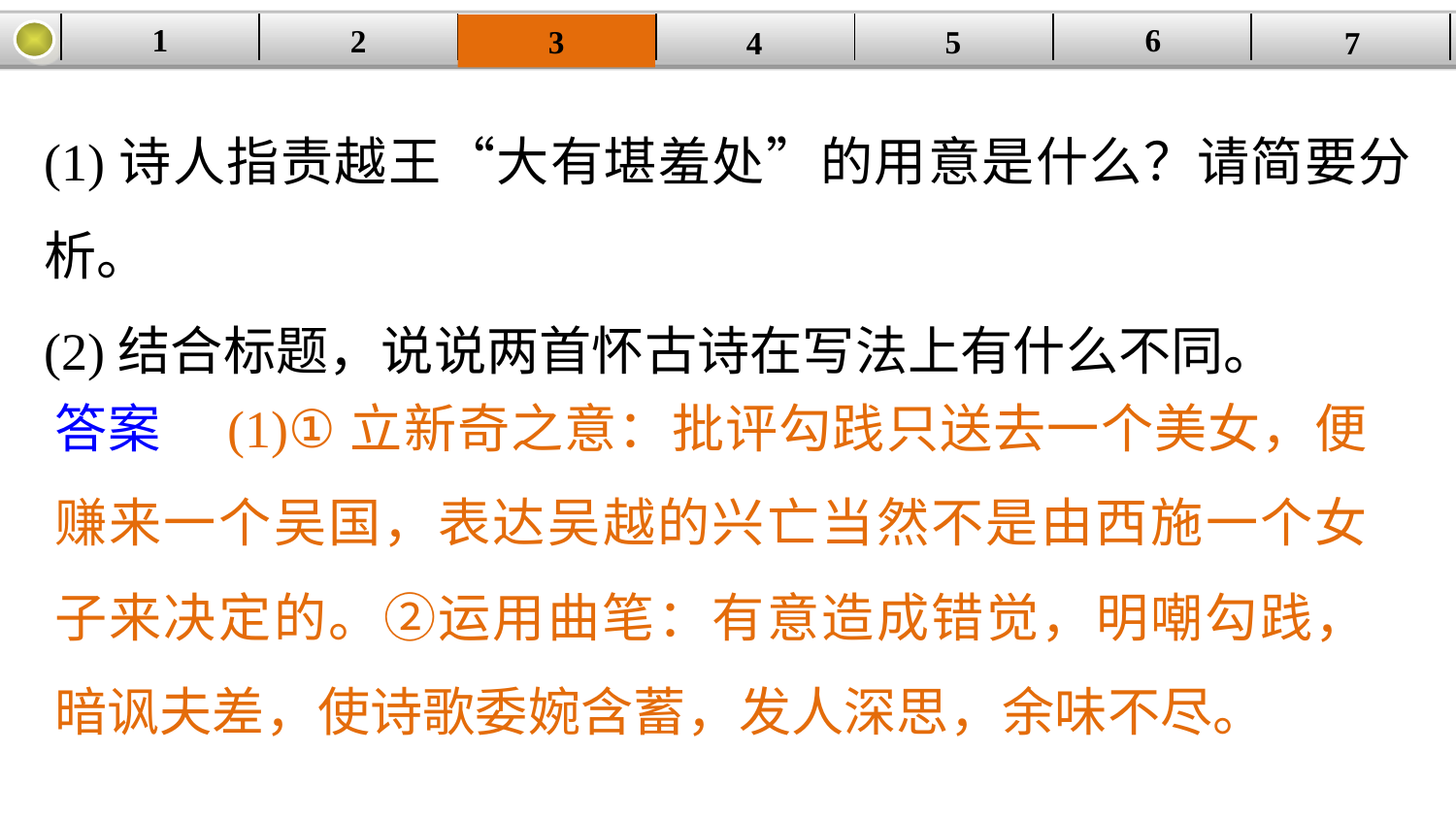

1
6
2
|  |  |  |  |  |  |  |
| --- | --- | --- | --- | --- | --- | --- |
3
5
7
4

(1)诗人指责越王“大有堪羞处”的用意是什么？请简要分析。
(2)结合标题，说说两首怀古诗在写法上有什么不同。
答案　(1)①立新奇之意：批评勾践只送去一个美女，便赚来一个吴国，表达吴越的兴亡当然不是由西施一个女子来决定的。②运用曲笔：有意造成错觉，明嘲勾践，暗讽夫差，使诗歌委婉含蓄，发人深思，余味不尽。